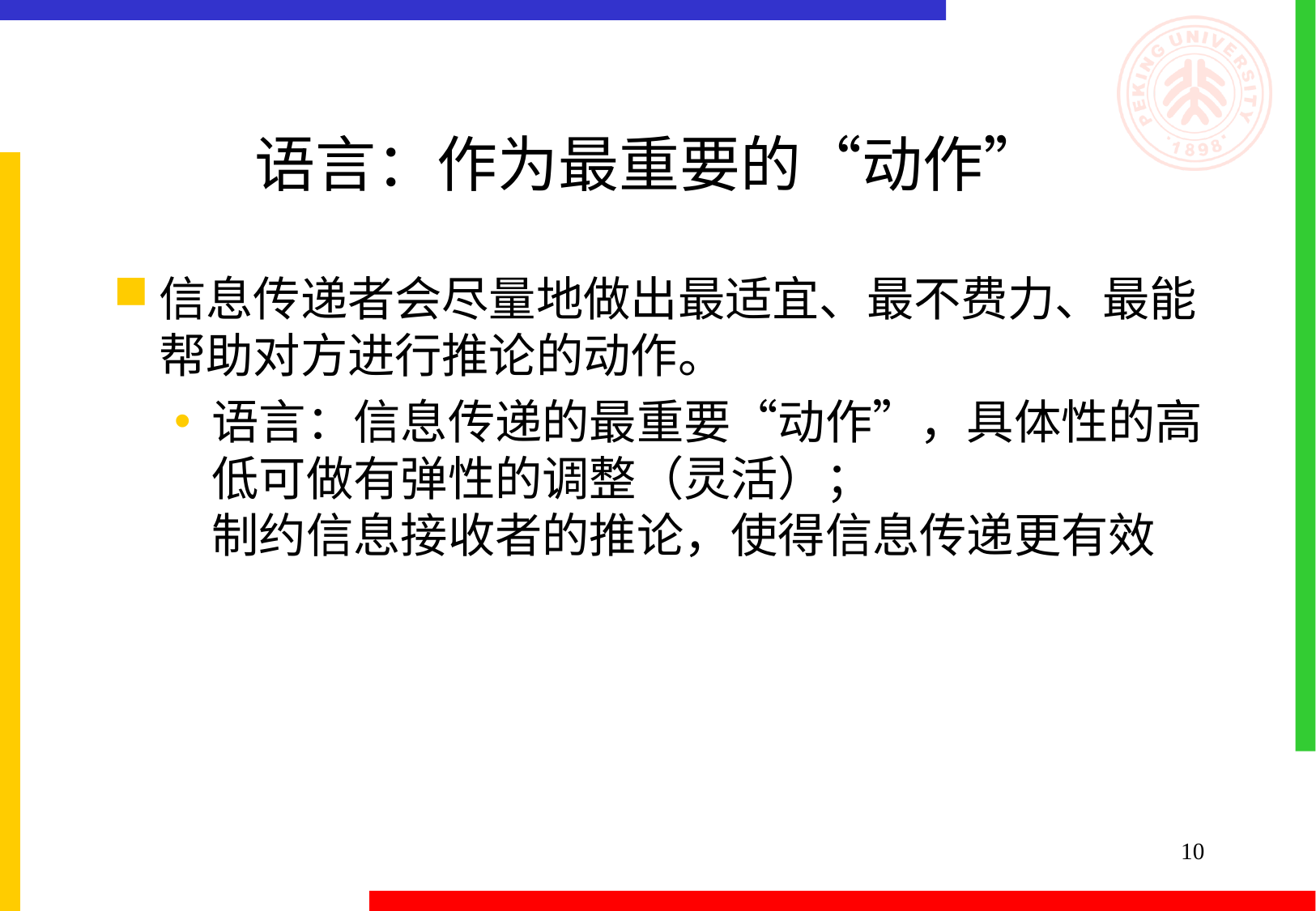

# 语言：作为最重要的“动作”
信息传递者会尽量地做出最适宜、最不费力、最能帮助对方进行推论的动作。
语言：信息传递的最重要“动作”，具体性的高低可做有弹性的调整（灵活）；
制约信息接收者的推论，使得信息传递更有效

10